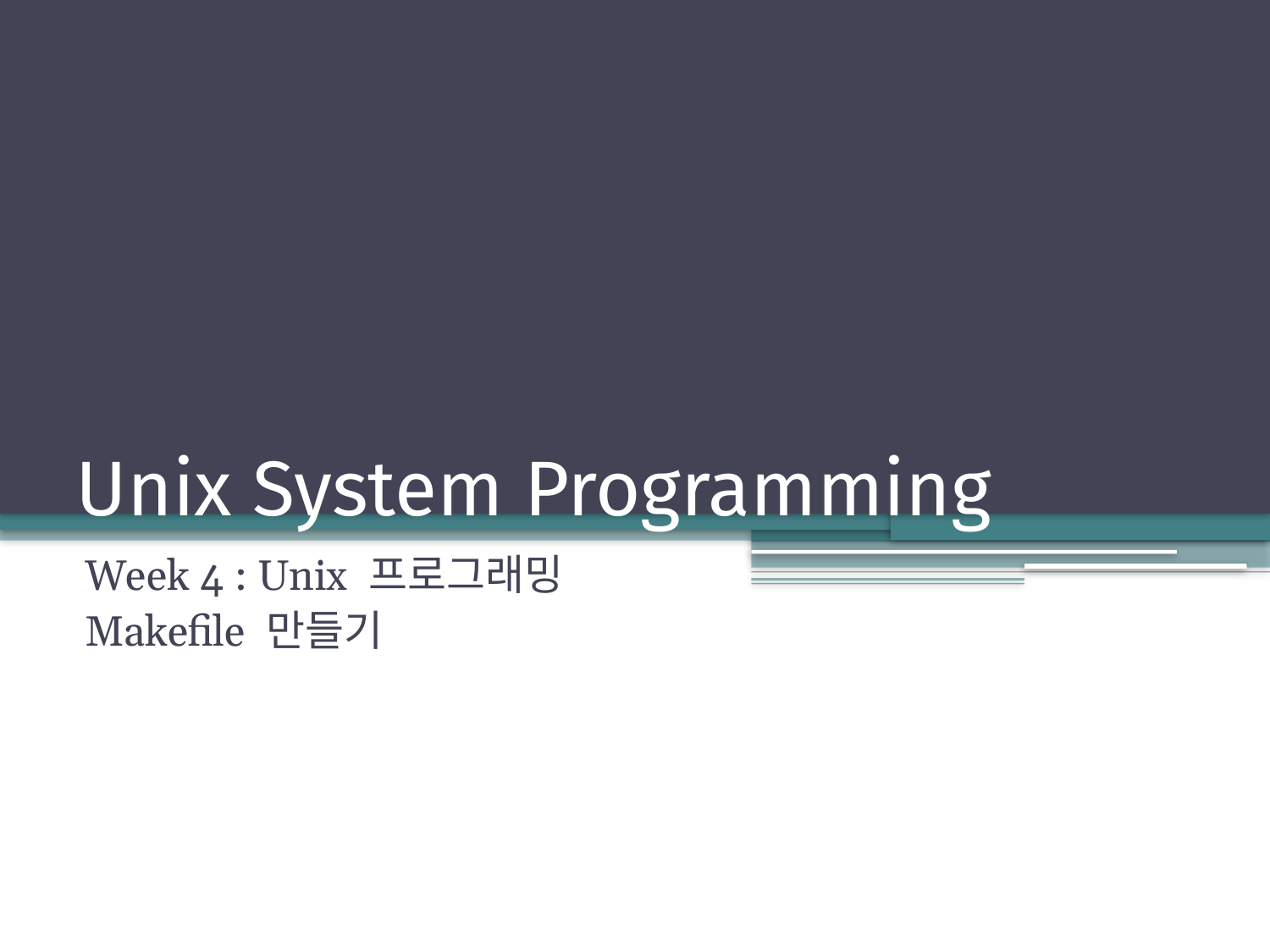

# Unix System Programming
Week 4 : Unix 프로그래밍
Makefile 만들기